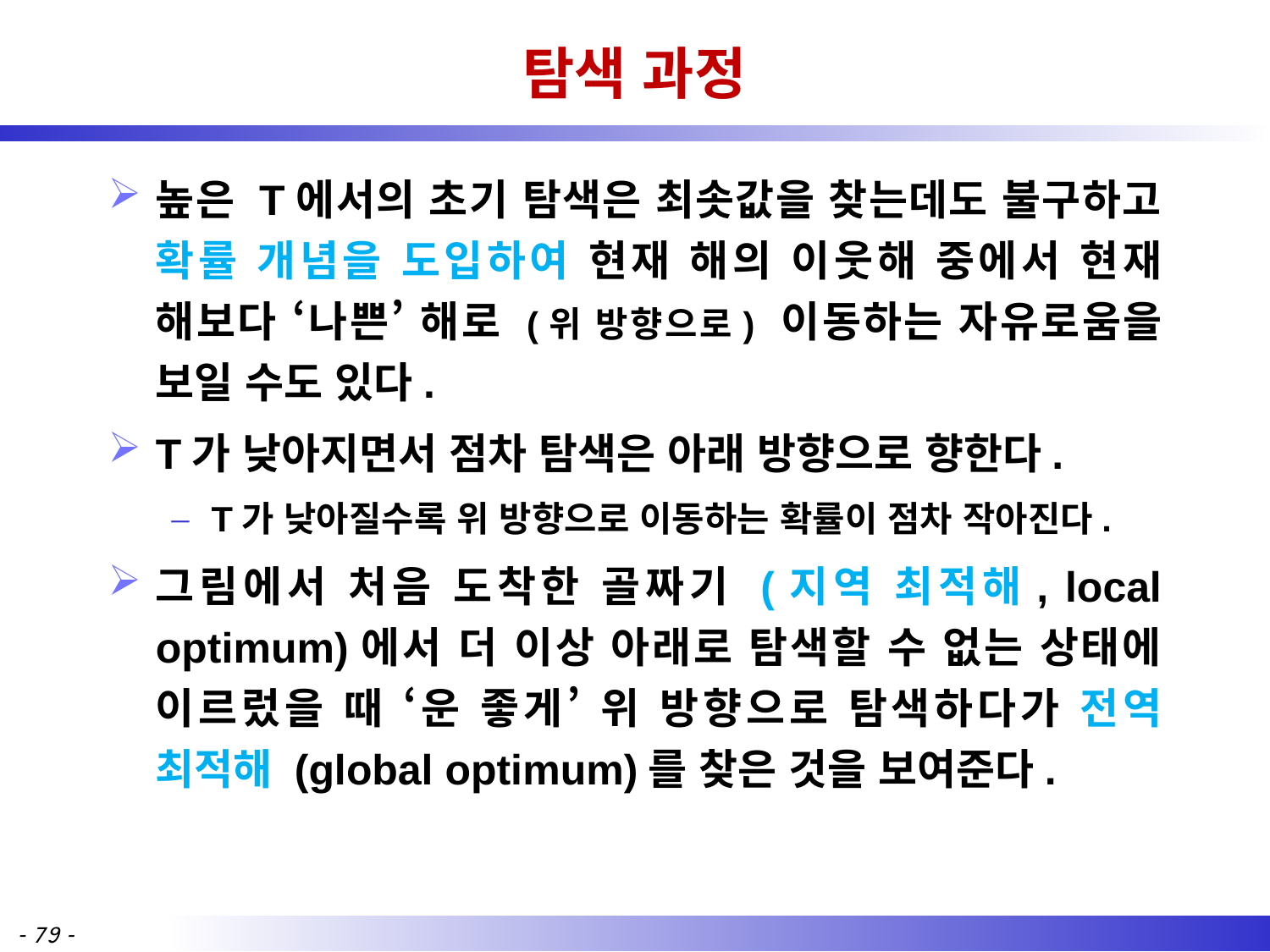

# 탐색 과정
높은 T에서의 초기 탐색은 최솟값을 찾는데도 불구하고 확률 개념을 도입하여 현재 해의 이웃해 중에서 현재 해보다 ‘나쁜’ 해로 (위 방향으로) 이동하는 자유로움을 보일 수도 있다.
T가 낮아지면서 점차 탐색은 아래 방향으로 향한다.
T가 낮아질수록 위 방향으로 이동하는 확률이 점차 작아진다.
그림에서 처음 도착한 골짜기 (지역 최적해, local optimum)에서 더 이상 아래로 탐색할 수 없는 상태에 이르렀을 때 ‘운 좋게’ 위 방향으로 탐색하다가 전역 최적해 (global optimum)를 찾은 것을 보여준다.
- 79 -